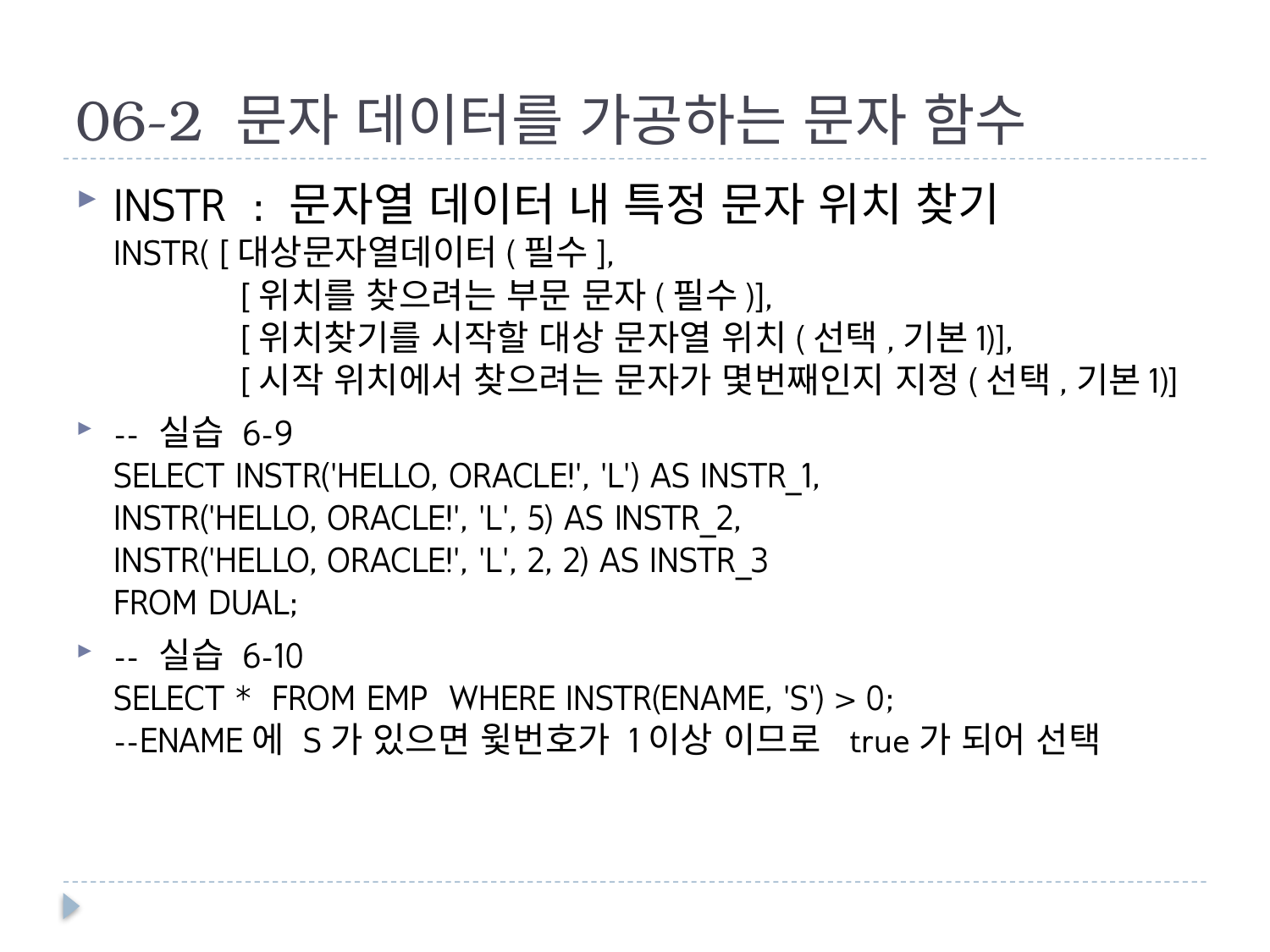

# 06-2 문자 데이터를 가공하는 문자 함수
INSTR  : 문자열 데이터 내 특정 문자 위치 찾기
INSTR( [대상문자열데이터(필수],
            [위치를 찾으려는 부문 문자(필수)],
            [위치찾기를 시작할 대상 문자열 위치(선택,기본1)],
            [시작 위치에서 찾으려는 문자가 몇번째인지 지정(선택,기본1)]
-- 실습 6-9
SELECT INSTR('HELLO, ORACLE!', 'L') AS INSTR_1,
INSTR('HELLO, ORACLE!', 'L', 5) AS INSTR_2,
INSTR('HELLO, ORACLE!', 'L', 2, 2) AS INSTR_3
FROM DUAL;
-- 실습 6-10
SELECT *  FROM EMP  WHERE INSTR(ENAME, 'S') > 0;
--ENAME에 S가 있으면 윛번호가 1이상 이므로  true가 되어 선택